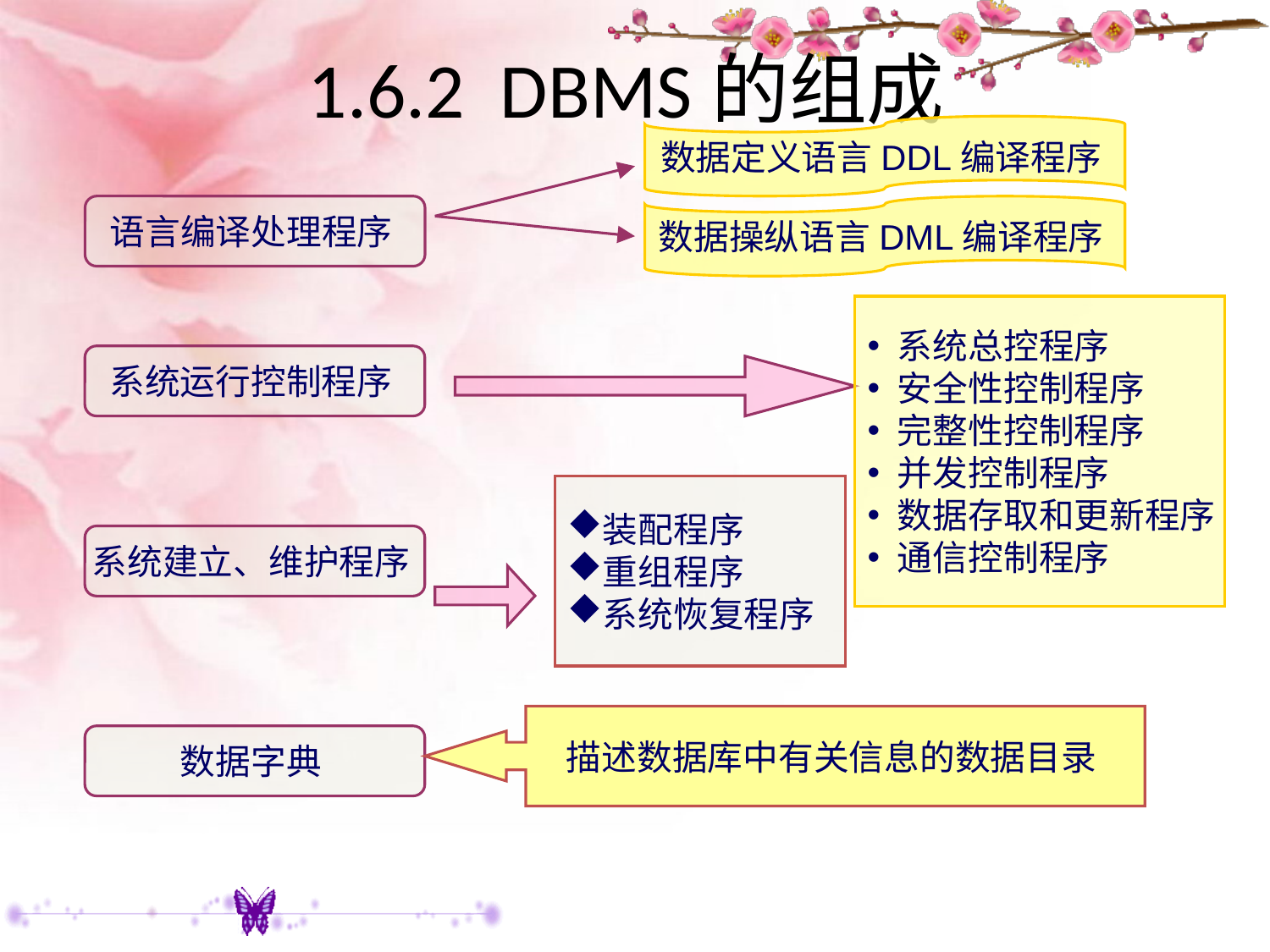

# 1.6.2  DBMS的组成
数据定义语言DDL编译程序

语言编译处理程序
数据操纵语言DML编译程序

系统总控程序
安全性控制程序
完整性控制程序
并发控制程序
数据存取和更新程序
通信控制程序
系统运行控制程序

装配程序
重组程序
系统恢复程序
系统建立、维护程序

描述数据库中有关信息的数据目录
数据字典